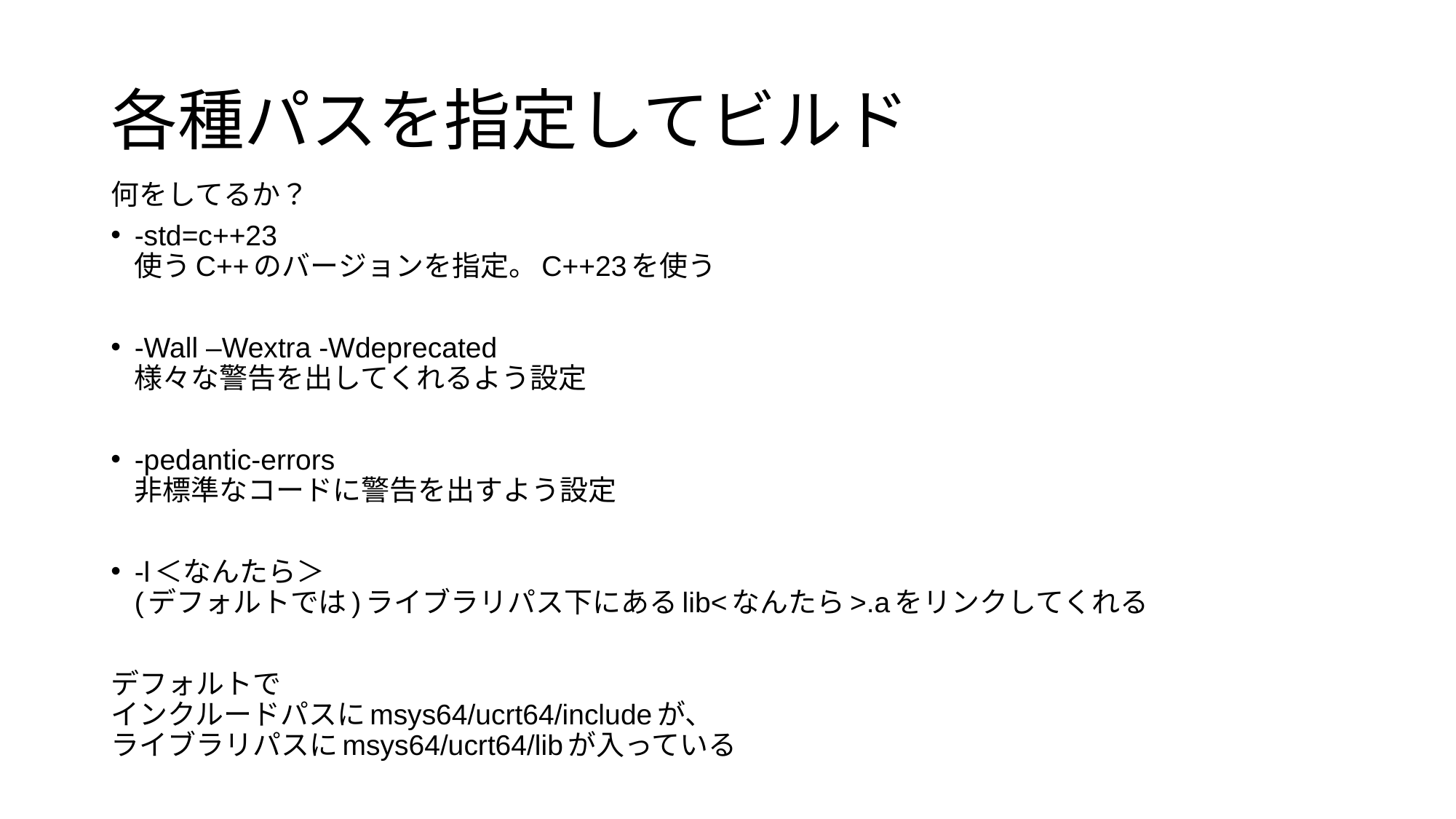

# 各種パスを指定してビルド
何をしてるか？
-std=c++23
使うC++のバージョンを指定。C++23を使う

-Wall –Wextra -Wdeprecated
様々な警告を出してくれるよう設定

-pedantic-errors
非標準なコードに警告を出すよう設定

-l＜なんたら＞
(デフォルトでは)ライブラリパス下にあるlib<なんたら>.aをリンクしてくれる

デフォルトで
インクルードパスにmsys64/ucrt64/includeが、
ライブラリパスにmsys64/ucrt64/libが入っている